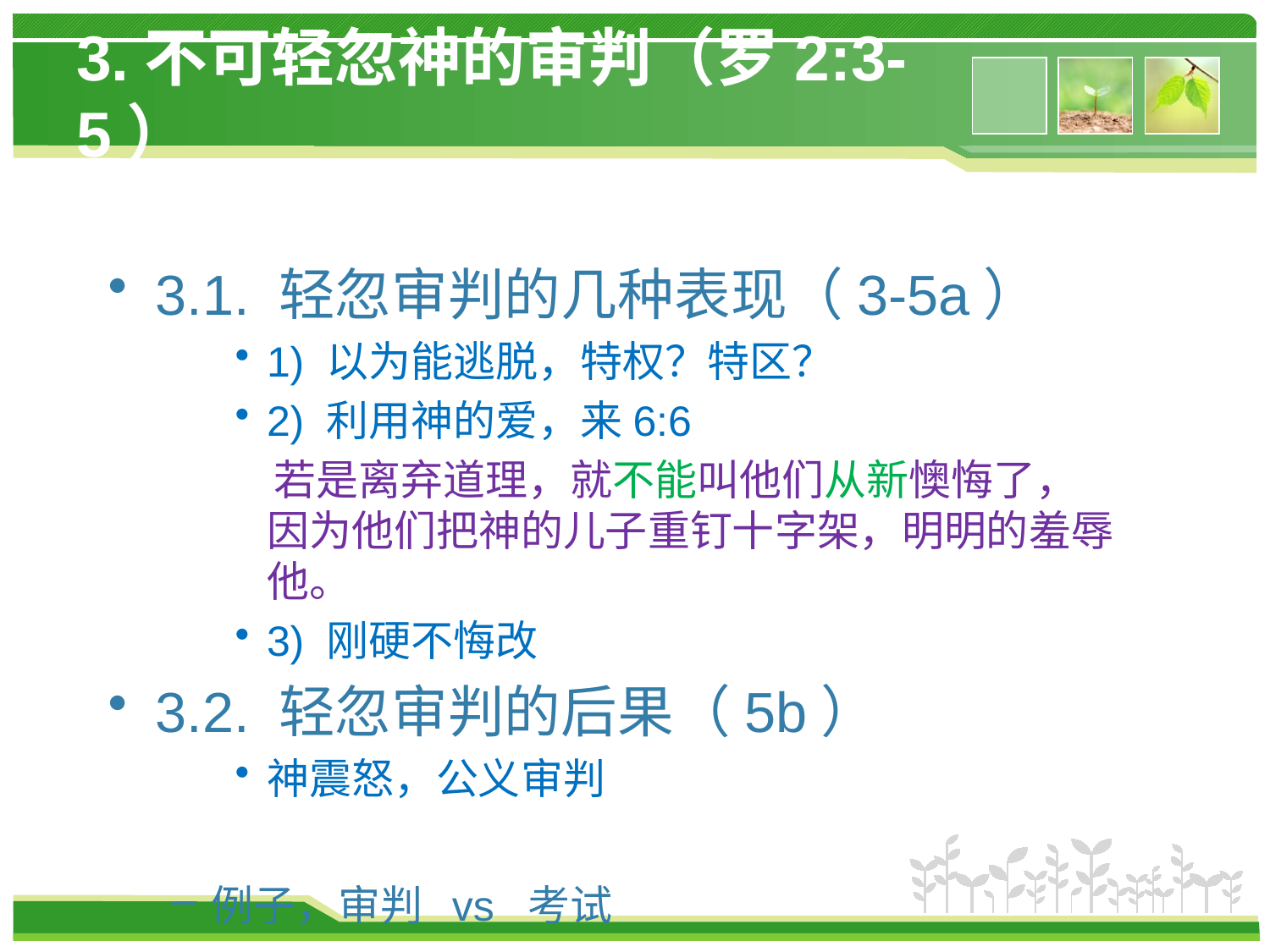

# 3.不可轻忽神的审判（罗2:3-5）
3.1. 轻忽审判的几种表现（3-5a）
1) 以为能逃脱，特权？特区？
2) 利用神的爱，来6:6
   若是离弃道理，就不能叫他们从新懊悔了，因为他们把神的儿子重钉十字架，明明的羞辱他。
3) 刚硬不悔改
3.2. 轻忽审判的后果（5b）
神震怒，公义审判

例子，审判  vs  考试